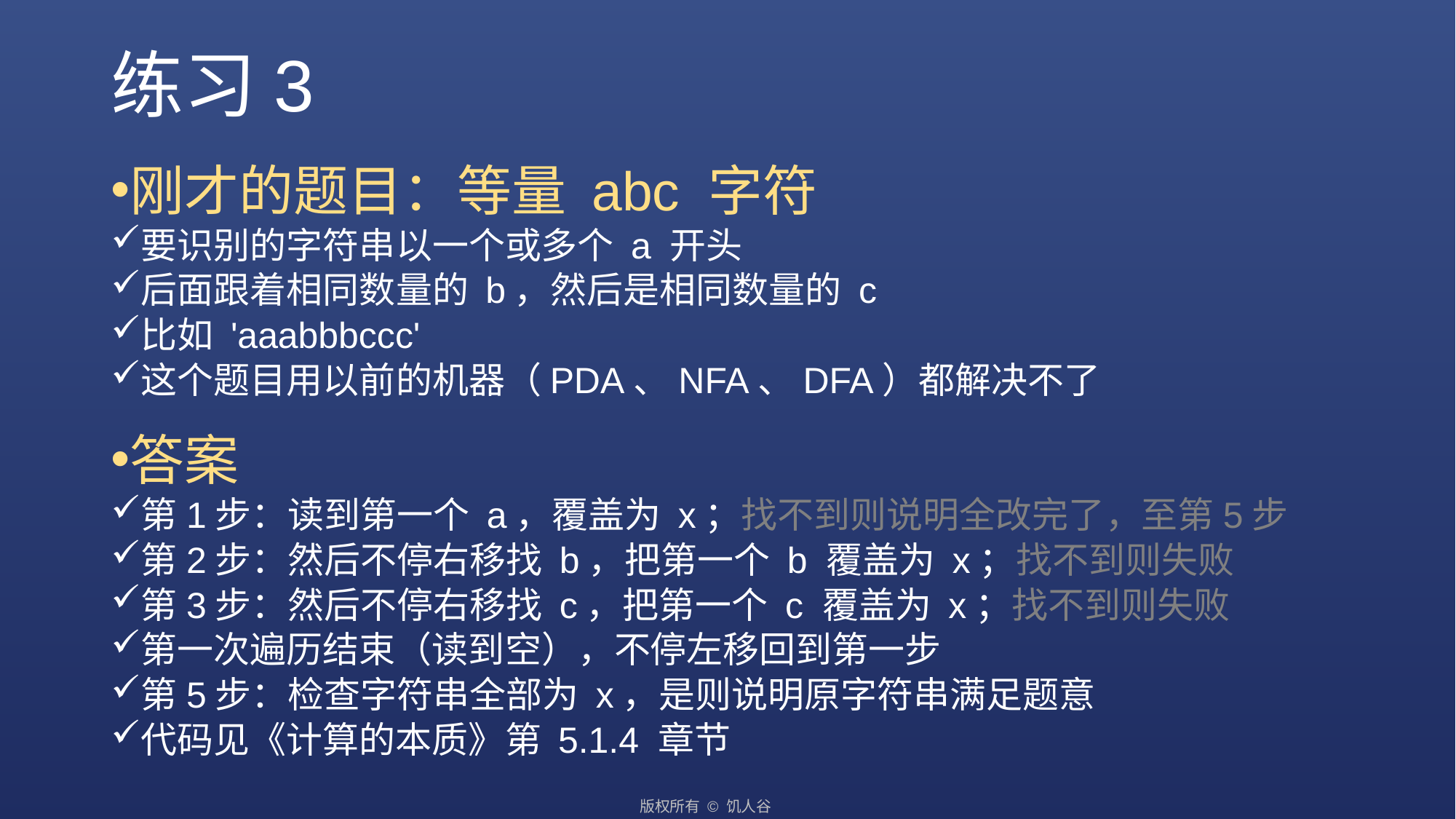

# 练习3
刚才的题目：等量 abc 字符
要识别的字符串以一个或多个 a 开头
后面跟着相同数量的 b，然后是相同数量的 c
比如 'aaabbbccc'
这个题目用以前的机器（PDA、NFA、DFA）都解决不了
答案
第1步：读到第一个 a，覆盖为 x；找不到则说明全改完了，至第5步
第2步：然后不停右移找 b，把第一个 b 覆盖为 x；找不到则失败
第3步：然后不停右移找 c，把第一个 c 覆盖为 x；找不到则失败
第一次遍历结束（读到空），不停左移回到第一步
第5步：检查字符串全部为 x，是则说明原字符串满足题意
代码见《计算的本质》第 5.1.4 章节